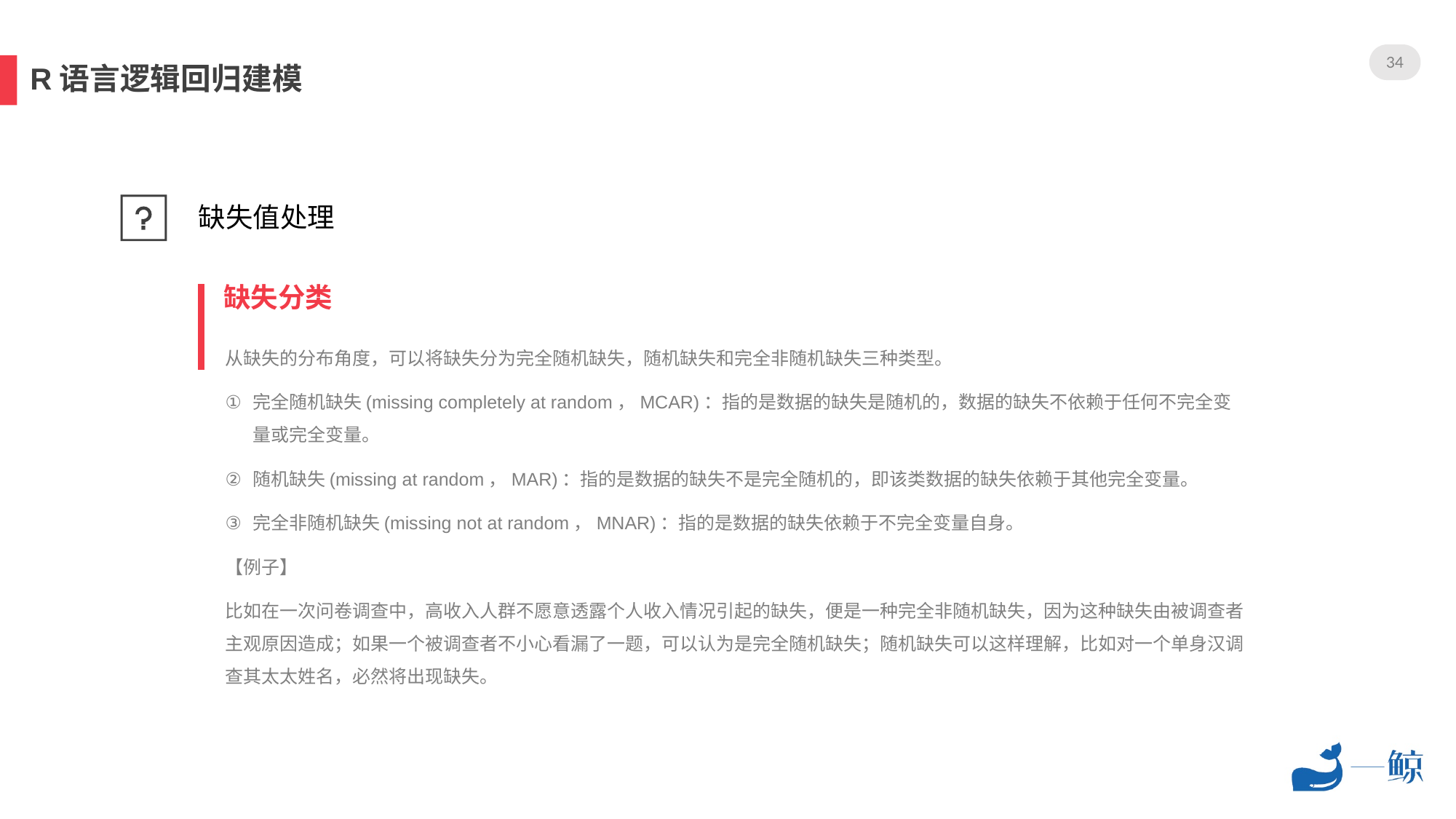

34
R语言逻辑回归建模

缺失值处理
缺失分类
从缺失的分布角度，可以将缺失分为完全随机缺失，随机缺失和完全非随机缺失三种类型。
完全随机缺失(missing completely at random，MCAR)：指的是数据的缺失是随机的，数据的缺失不依赖于任何不完全变量或完全变量。
随机缺失(missing at random，MAR)：指的是数据的缺失不是完全随机的，即该类数据的缺失依赖于其他完全变量。
完全非随机缺失(missing not at random，MNAR)：指的是数据的缺失依赖于不完全变量自身。
【例子】
比如在一次问卷调查中，高收入人群不愿意透露个人收入情况引起的缺失，便是一种完全非随机缺失，因为这种缺失由被调查者主观原因造成；如果一个被调查者不小心看漏了一题，可以认为是完全随机缺失；随机缺失可以这样理解，比如对一个单身汉调查其太太姓名，必然将出现缺失。